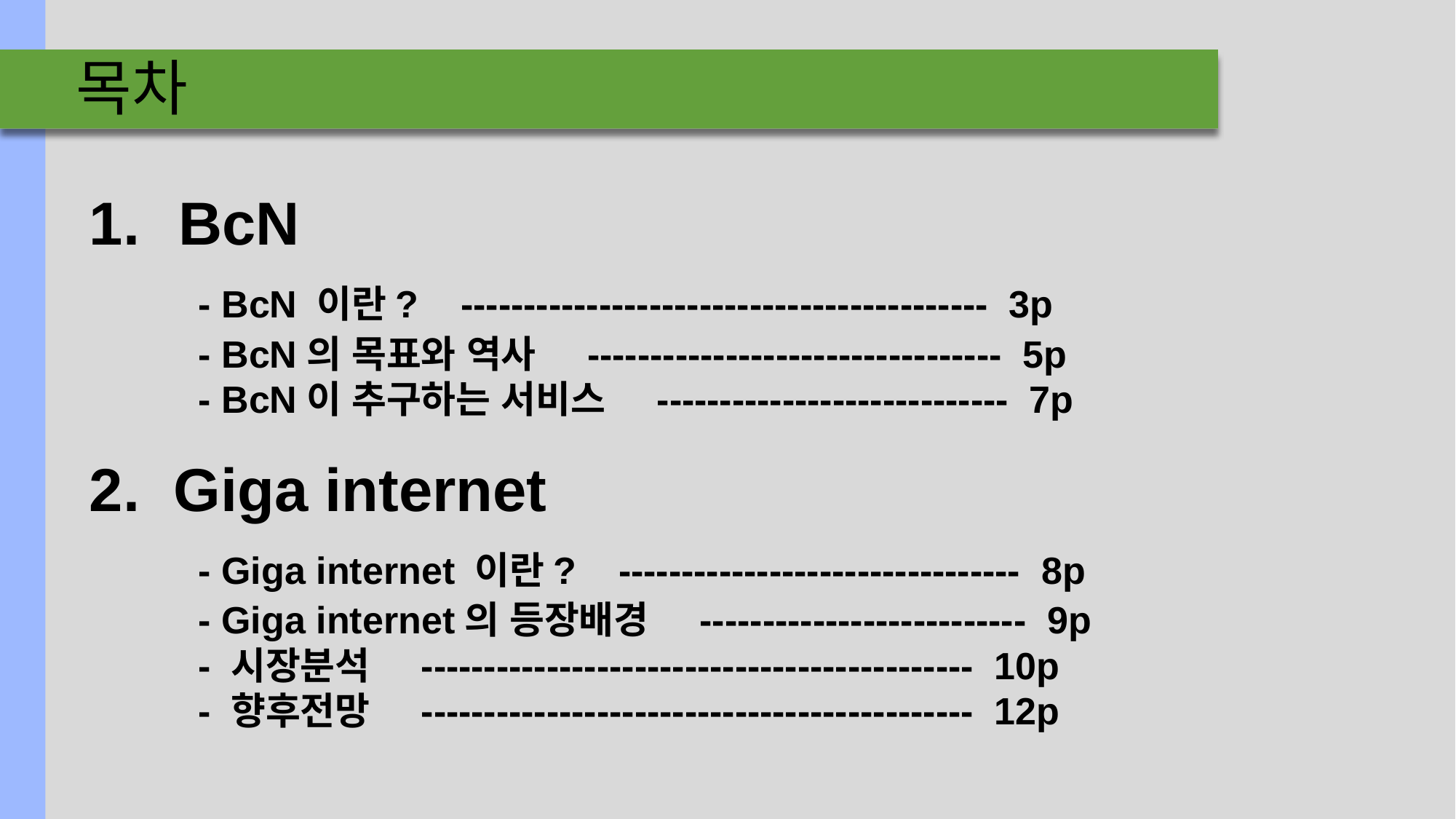

# 목차
BcN
	- BcN 이란?    ------------------------------------------  3p
	- BcN의 목표와 역사    ---------------------------------  5p
	- BcN이 추구하는 서비스    ----------------------------  7p

2.  Giga internet
	- Giga internet 이란?    --------------------------------  8p
	- Giga internet의 등장배경    --------------------------  9p
	- 시장분석    --------------------------------------------  10p
	- 향후전망    --------------------------------------------  12p